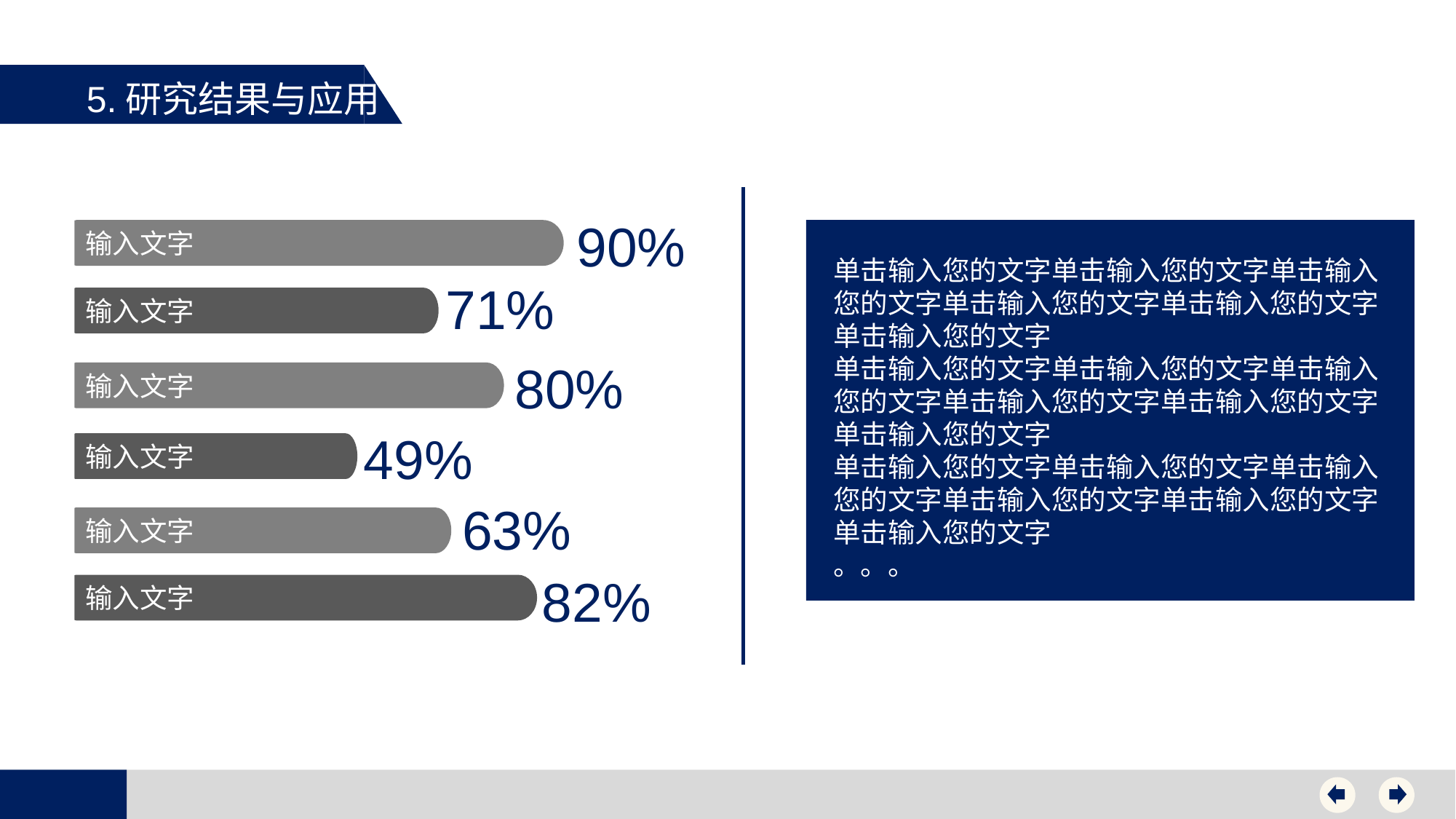

5.研究结果与应用
90%
输入文字

单击输入您的文字单击输入您的文字单击输入您的文字单击输入您的文字单击输入您的文字单击输入您的文字
单击输入您的文字单击输入您的文字单击输入您的文字单击输入您的文字单击输入您的文字单击输入您的文字
单击输入您的文字单击输入您的文字单击输入您的文字单击输入您的文字单击输入您的文字单击输入您的文字
。。。
71%
输入文字
80%
输入文字
49%
输入文字
63%
输入文字
82%
输入文字